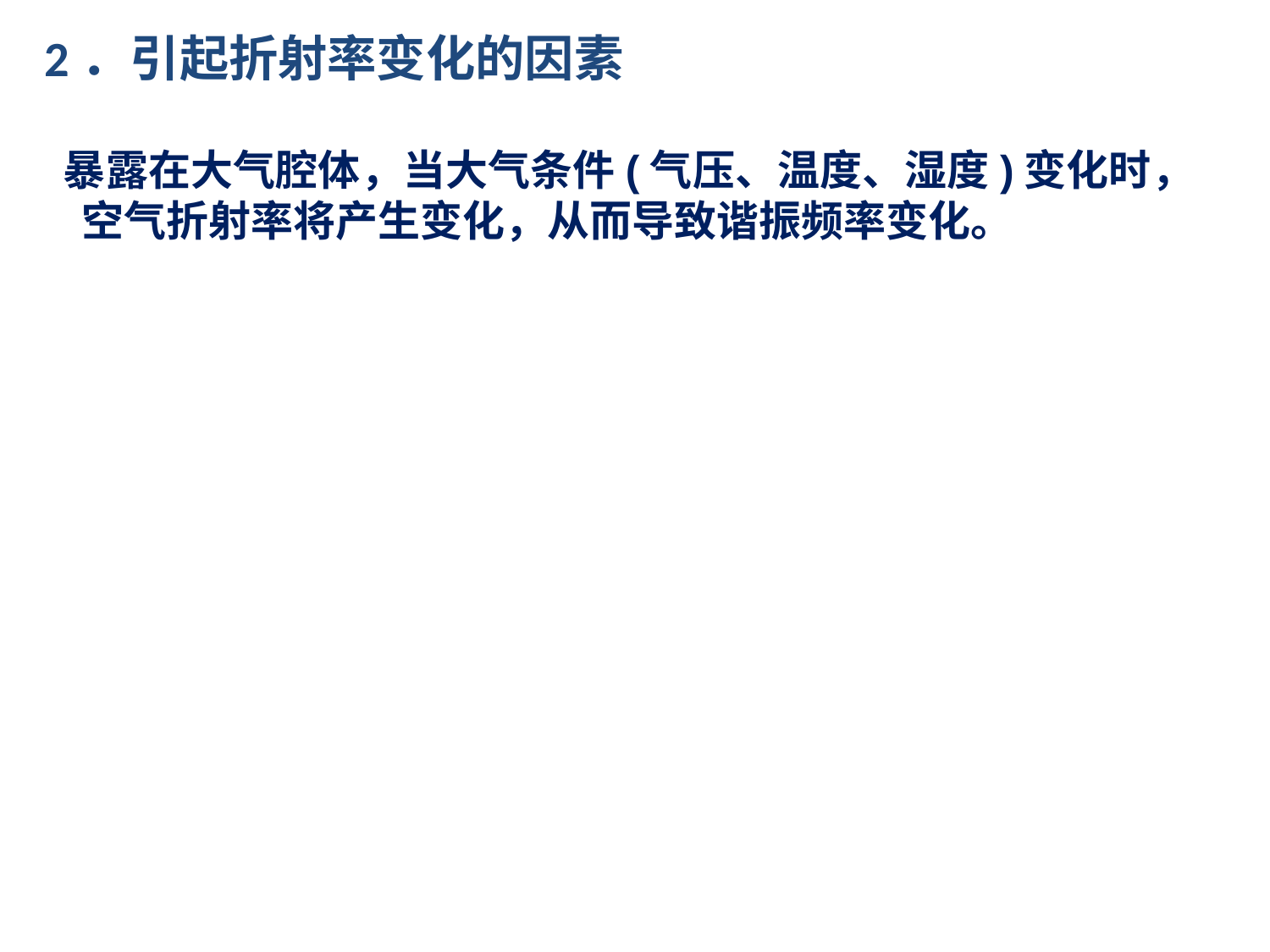

2．引起折射率变化的因素
  暴露在大气腔体，当大气条件(气压、温度、湿度)变化时，空气折射率将产生变化，从而导致谐振频率变化。